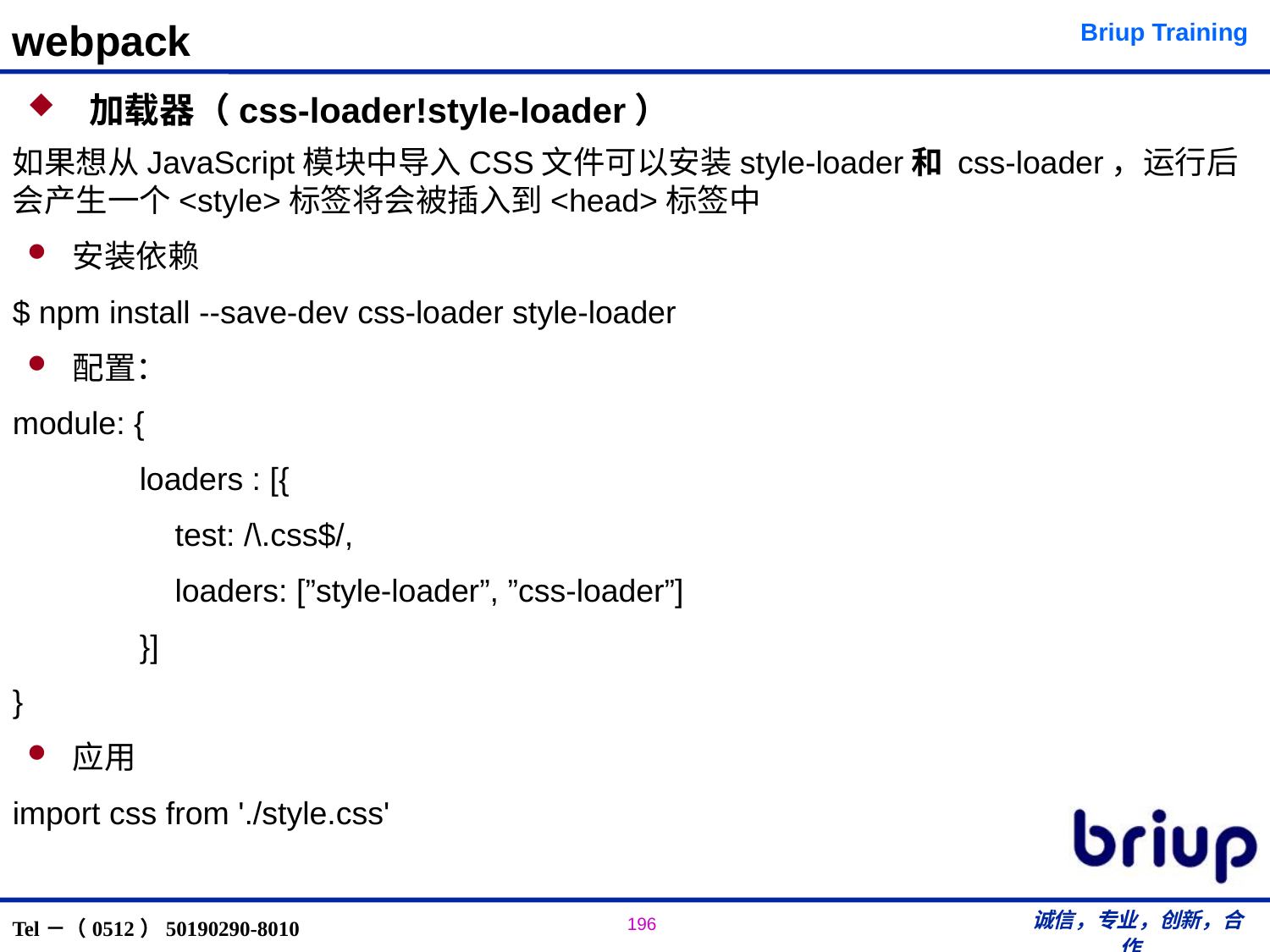

# webpack
 加载器（css-loader!style-loader）
如果想从JavaScript模块中导入CSS文件可以安装style-loader和 css-loader，运行后会产生一个<style>标签将会被插入到<head>标签中
安装依赖
$ npm install --save-dev css-loader style-loader
配置：
module: {
	loaders : [{
	    test: /\.css$/,
	    loaders: [”style-loader”, ”css-loader”]
 	}]
}
应用
import css from './style.css'